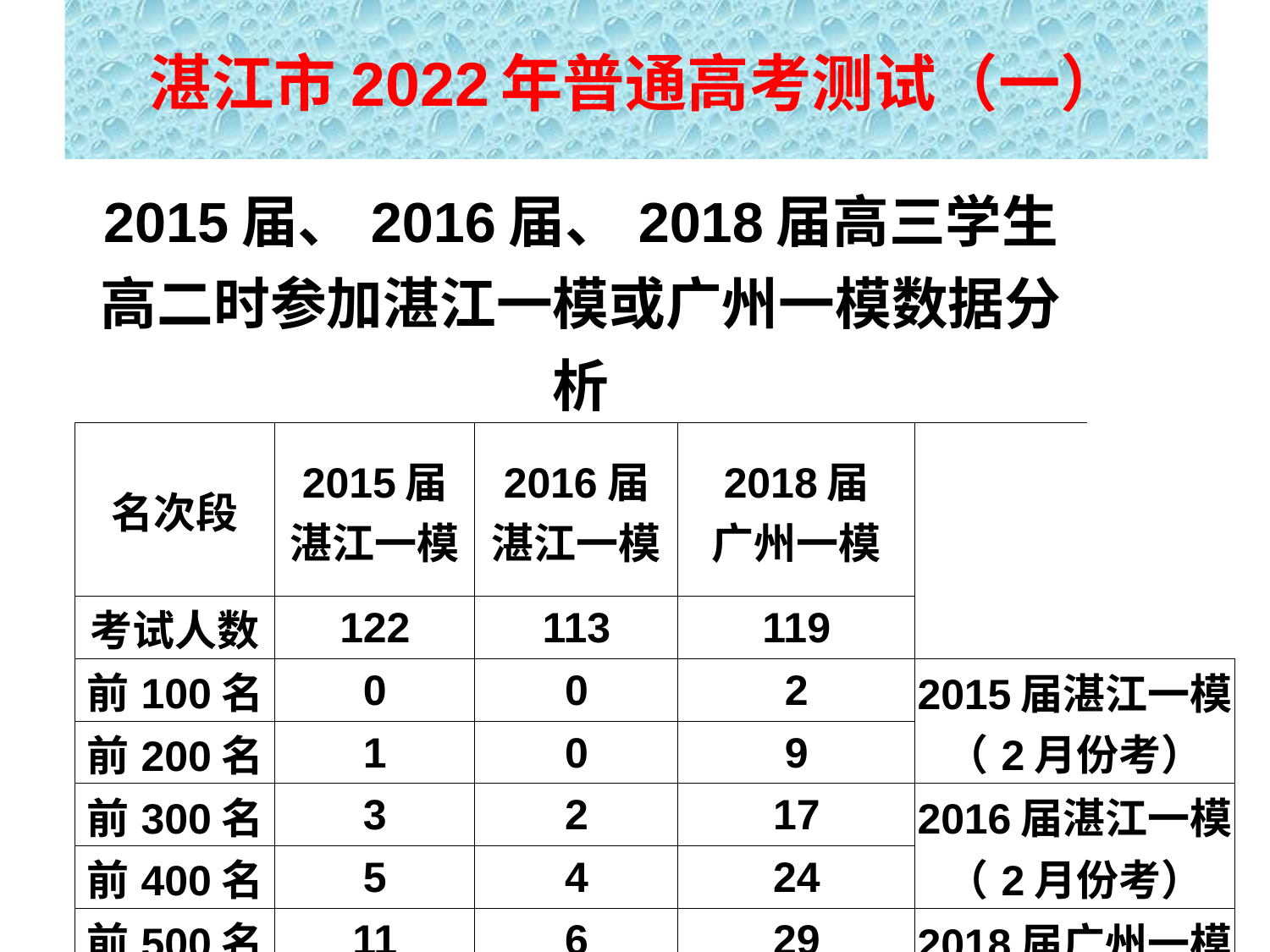

# 湛江市2022年普通高考测试（一）
| 2015届、2016届、2018届高三学生高二时参加湛江一模或广州一模数据分析 |  |  |  |  |  |  |
| --- | --- | --- | --- | --- | --- | --- |
| 名次段 | 2015届 湛江一模 | 2016届 湛江一模 | 2018届 广州一模 |  |  |  |
|  |  |  |  |  |  |  |
| 考试人数 | 122 | 113 | 119 |  |  |  |
| 前100名 | 0 | 0 | 2 | 2015届湛江一模（2月份考） |  |  |
| 前200名 | 1 | 0 | 9 |  |  |  |
| 前300名 | 3 | 2 | 17 | 2016届湛江一模（2月份考） |  |  |
| 前400名 | 5 | 4 | 24 |  |  |  |
| 前500名 | 11 | 6 | 29 | 2018届广州一模（3月份考） |  |  |
| 前600名 | 17 | 10 | 39 |  |  |  |